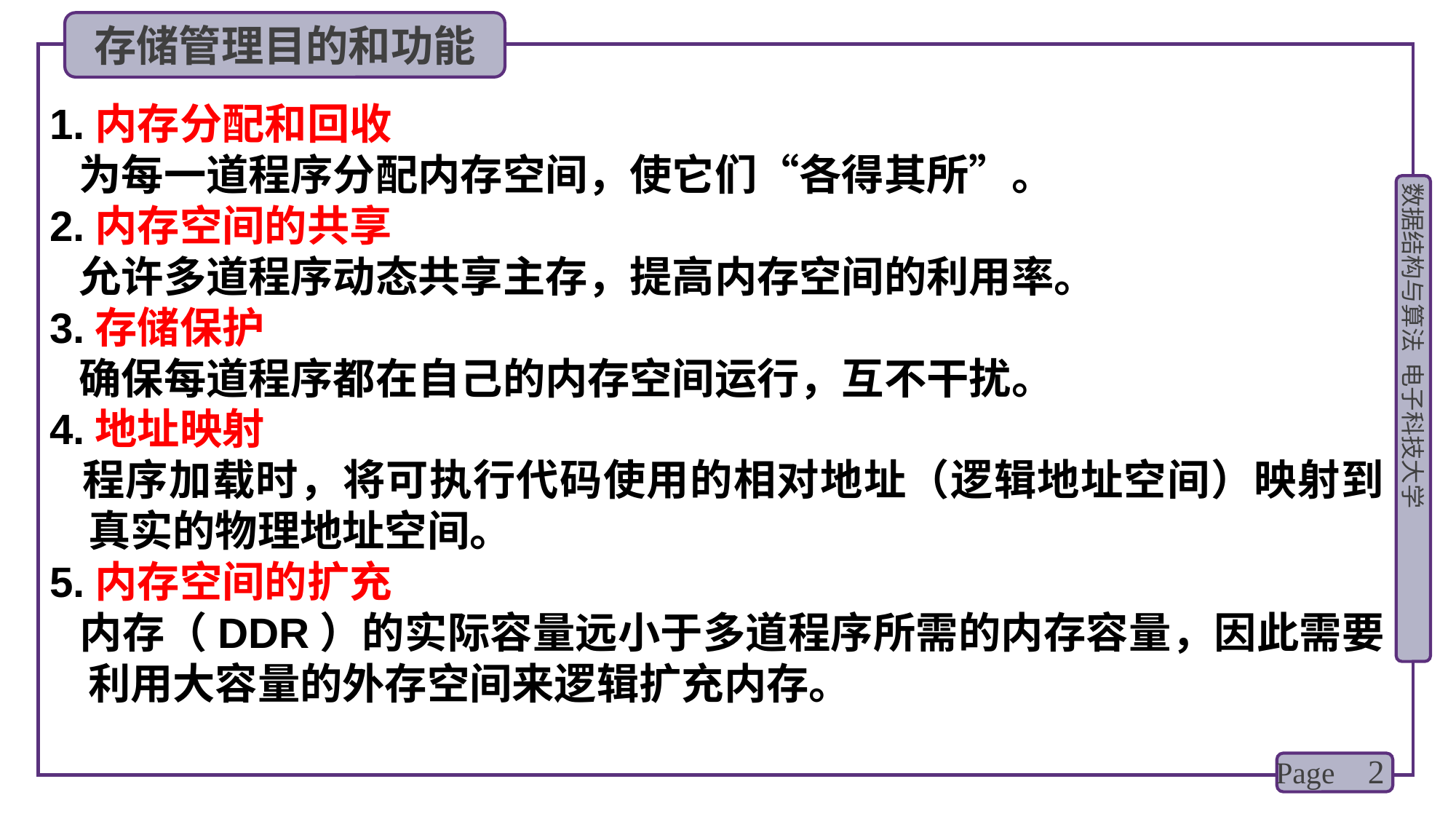

存储管理目的和功能
1.内存分配和回收
  为每一道程序分配内存空间，使它们“各得其所”。
2.内存空间的共享
  允许多道程序动态共享主存，提高内存空间的利用率。
3.存储保护
  确保每道程序都在自己的内存空间运行，互不干扰。
4.地址映射
  程序加载时，将可执行代码使用的相对地址（逻辑地址空间）映射到真实的物理地址空间。
5.内存空间的扩充
  内存（DDR）的实际容量远小于多道程序所需的内存容量，因此需要利用大容量的外存空间来逻辑扩充内存。